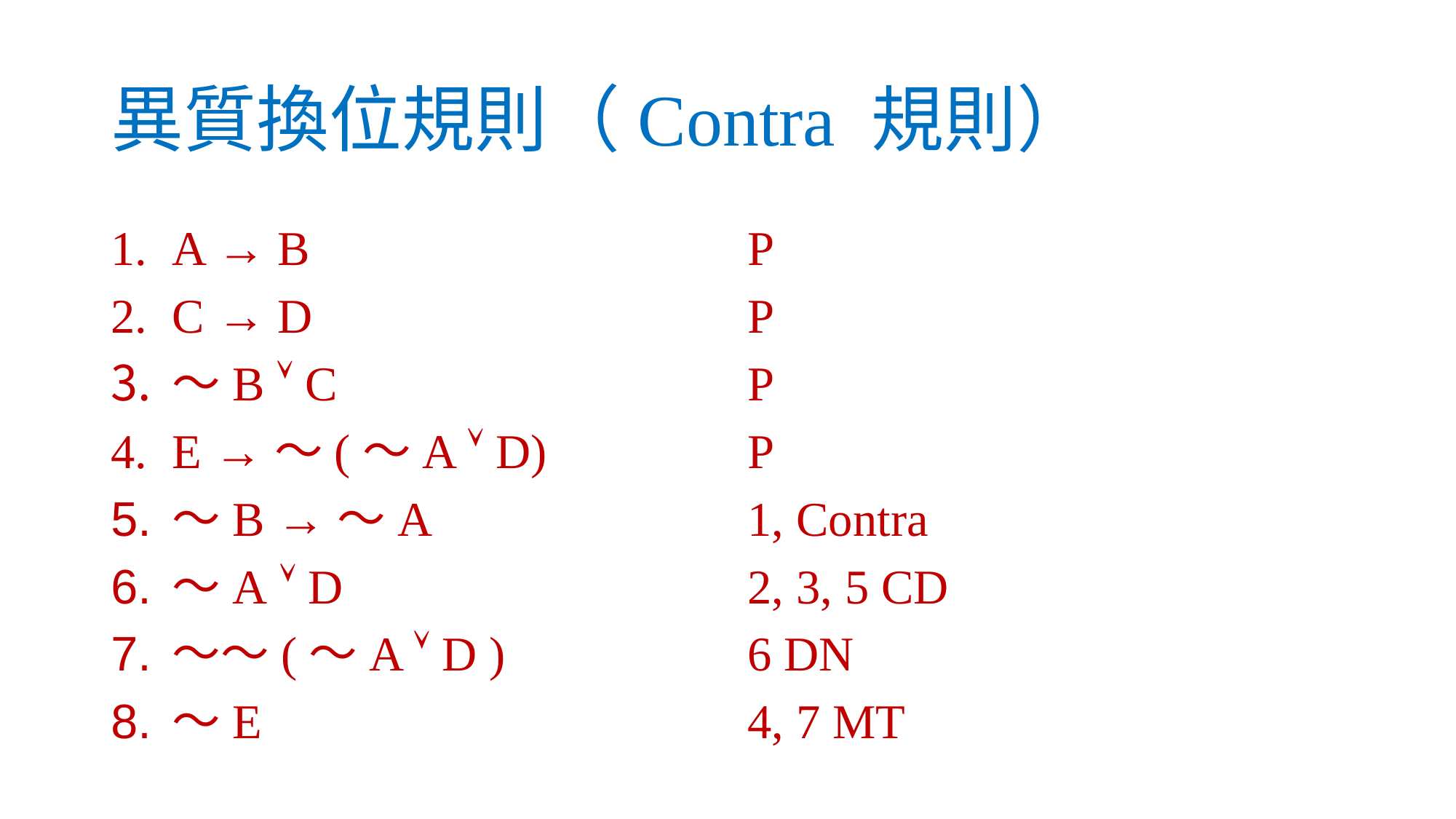

# 異質換位規則（Contra 規則）
A → B
C → D
～B ∨ C
E →～(～A ∨ D)
～B →～A
～A ∨ D
～～(～A ∨ D )
～E
P
P
P
P
1, Contra
2, 3, 5 CD
6 DN
4, 7 MT